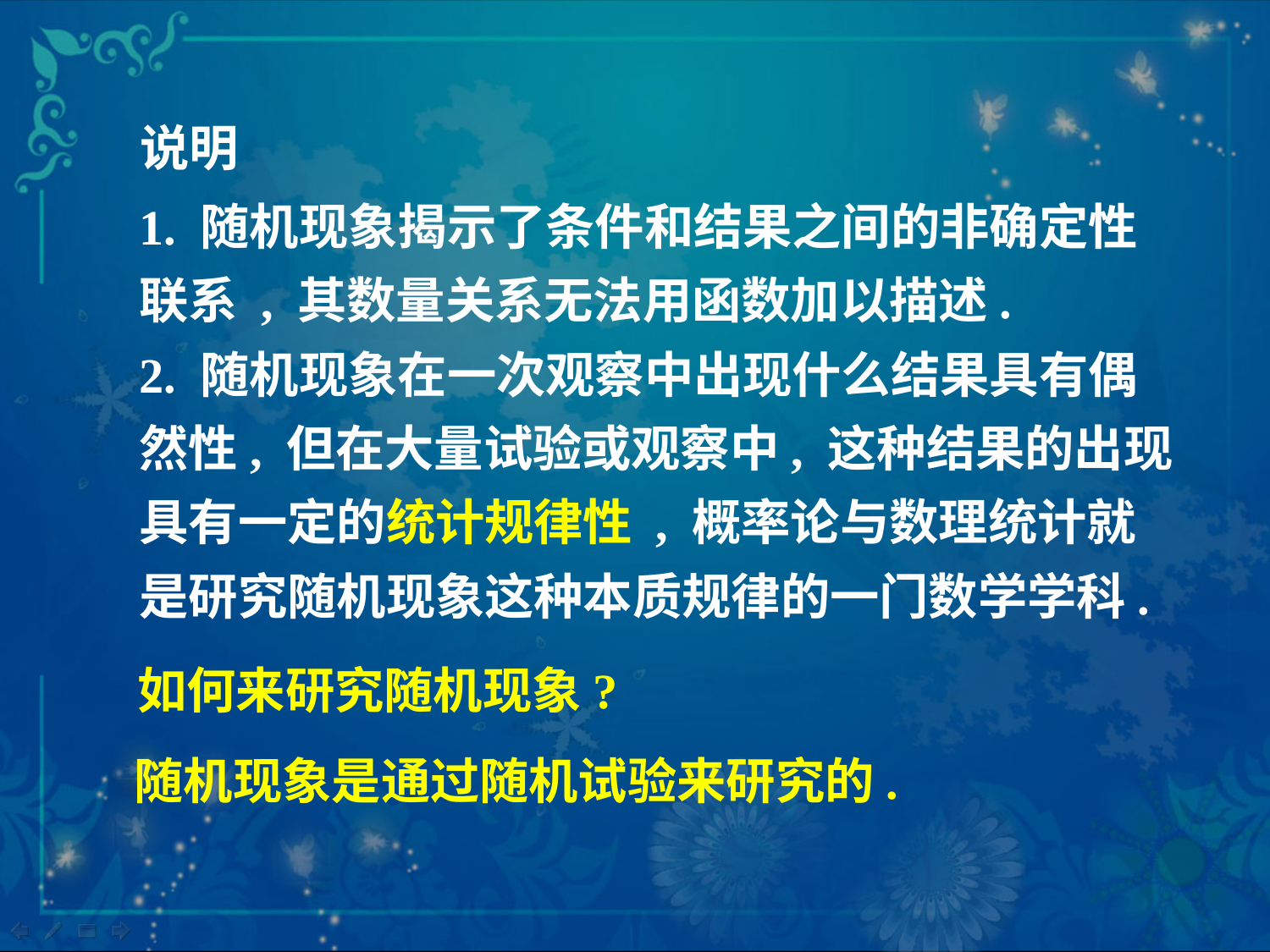

说明
1. 随机现象揭示了条件和结果之间的非确定性联系 , 其数量关系无法用函数加以描述.
2. 随机现象在一次观察中出现什么结果具有偶然性, 但在大量试验或观察中, 这种结果的出现具有一定的统计规律性 , 概率论与数理统计就是研究随机现象这种本质规律的一门数学学科.
如何来研究随机现象?
随机现象是通过随机试验来研究的.